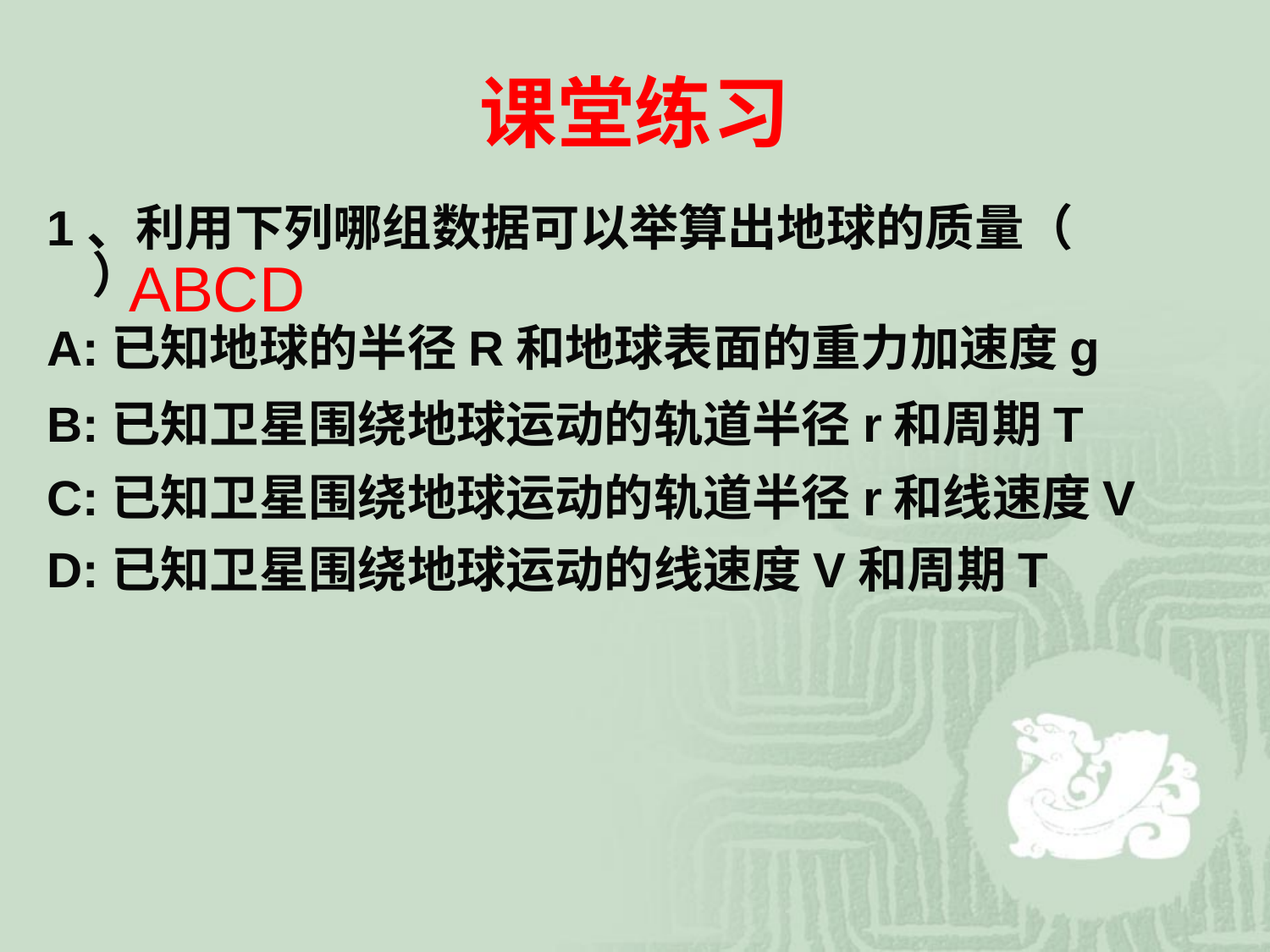

# 课堂练习
1、利用下列哪组数据可以举算出地球的质量（                  ）
A:已知地球的半径R和地球表面的重力加速度g
B:已知卫星围绕地球运动的轨道半径r和周期T
C:已知卫星围绕地球运动的轨道半径r和线速度V
D:已知卫星围绕地球运动的线速度V和周期T
ABCD